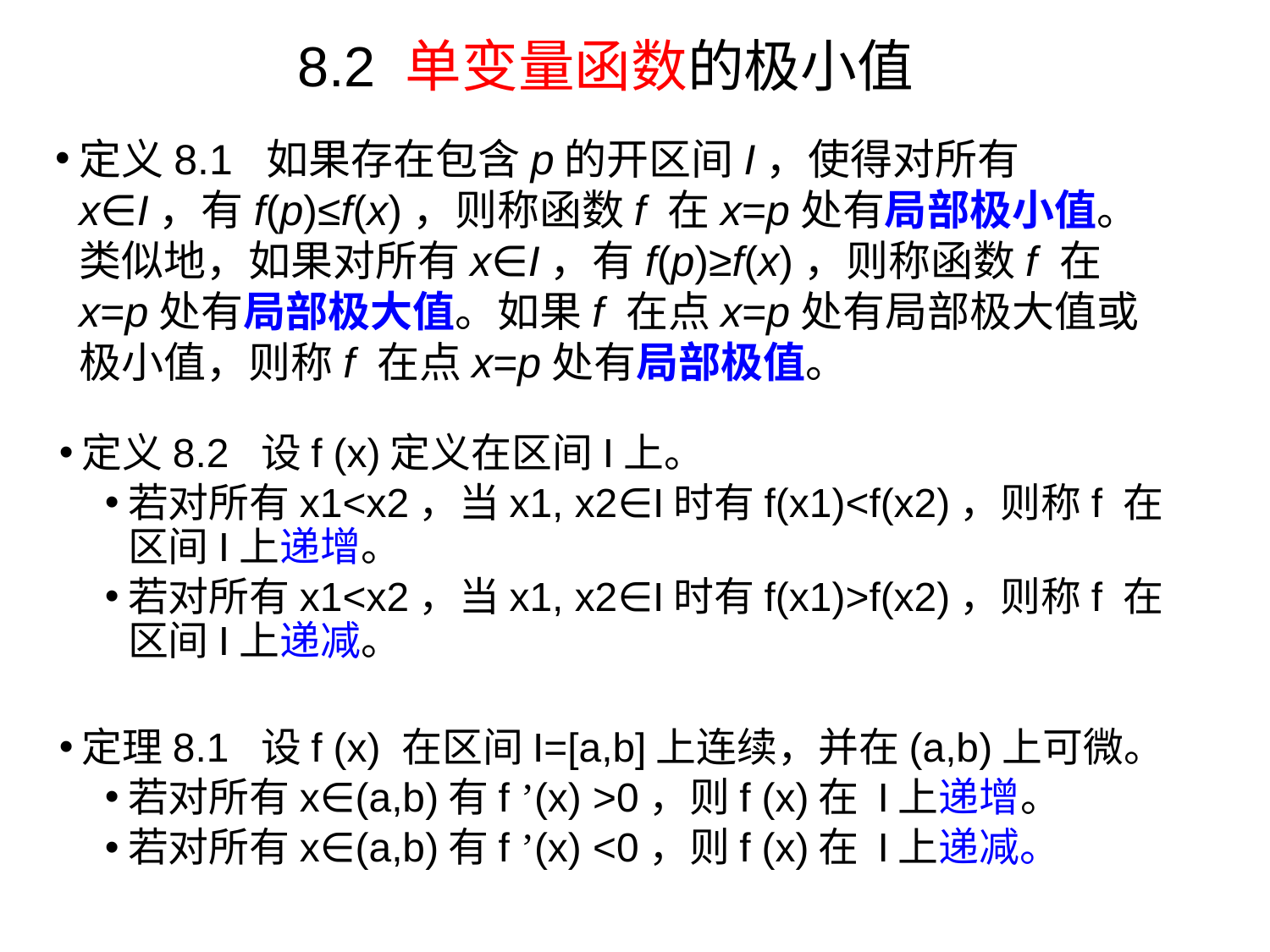

# 8.2 单变量函数的极小值
定义8.1  如果存在包含p的开区间I，使得对所有x∈I，有f(p)≤f(x)，则称函数f 在x=p处有局部极小值。类似地，如果对所有x∈I，有f(p)≥f(x)，则称函数f 在x=p处有局部极大值。如果f 在点x=p处有局部极大值或极小值，则称f 在点x=p处有局部极值。
定义8.2  设f (x)定义在区间I上。
若对所有x1<x2，当x1, x2∈I时有f(x1)<f(x2)，则称f 在区间I上递增。
若对所有x1<x2，当x1, x2∈I时有f(x1)>f(x2)，则称f 在区间I上递减。

定理8.1  设f (x) 在区间I=[a,b]上连续，并在(a,b)上可微。
若对所有x∈(a,b)有f ’(x) >0，则f (x)在 I上递增。
若对所有x∈(a,b)有f ’(x) <0，则f (x)在 I上递减。